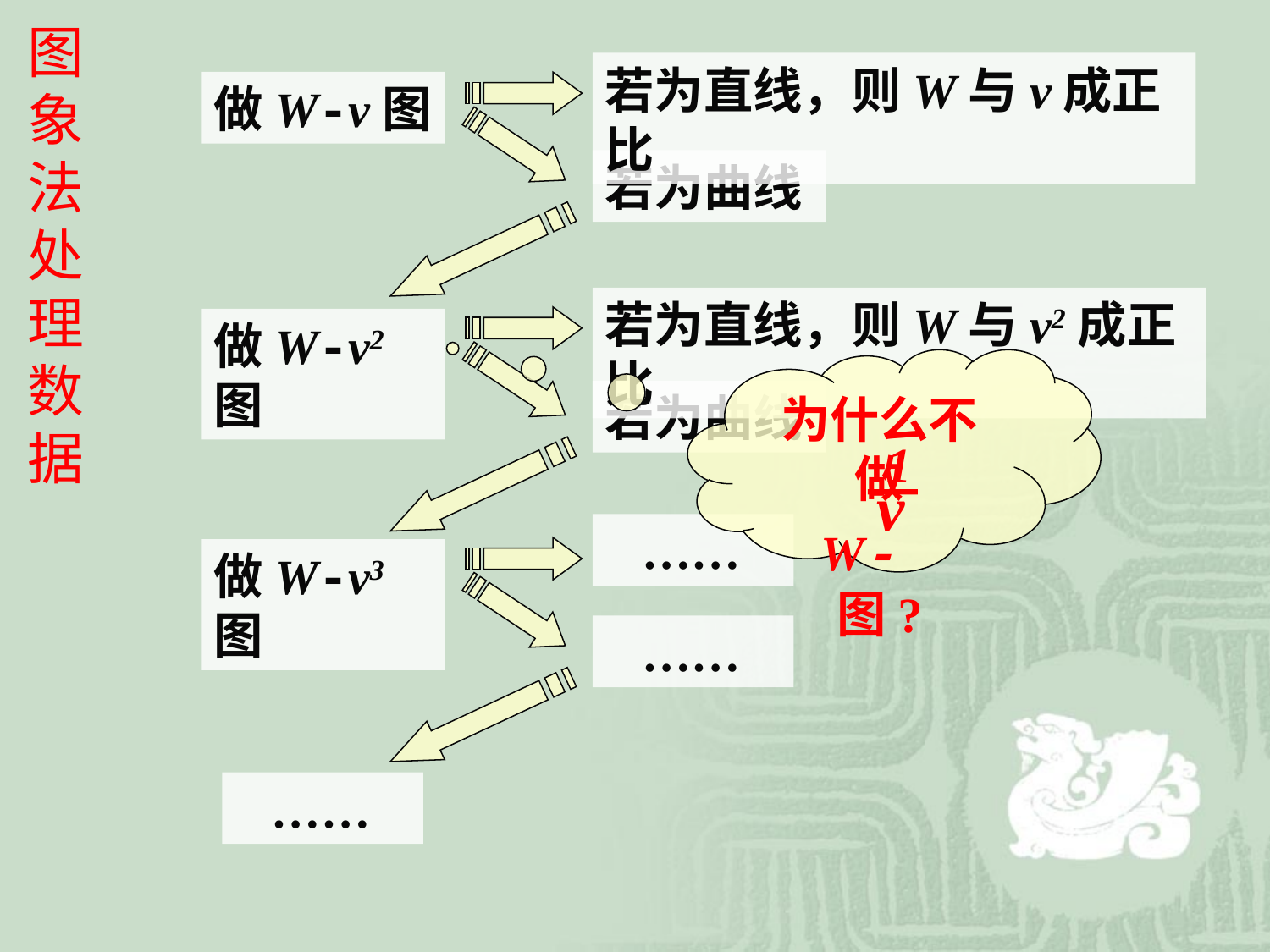

图象法处理数据
若为直线，则W与v成正比
做W-v图

若为曲线

若为直线，则W与v2成正比

做W-v2图
为什么不做
 W-   图?
1
v

若为曲线

……

做W-v3图

……

……